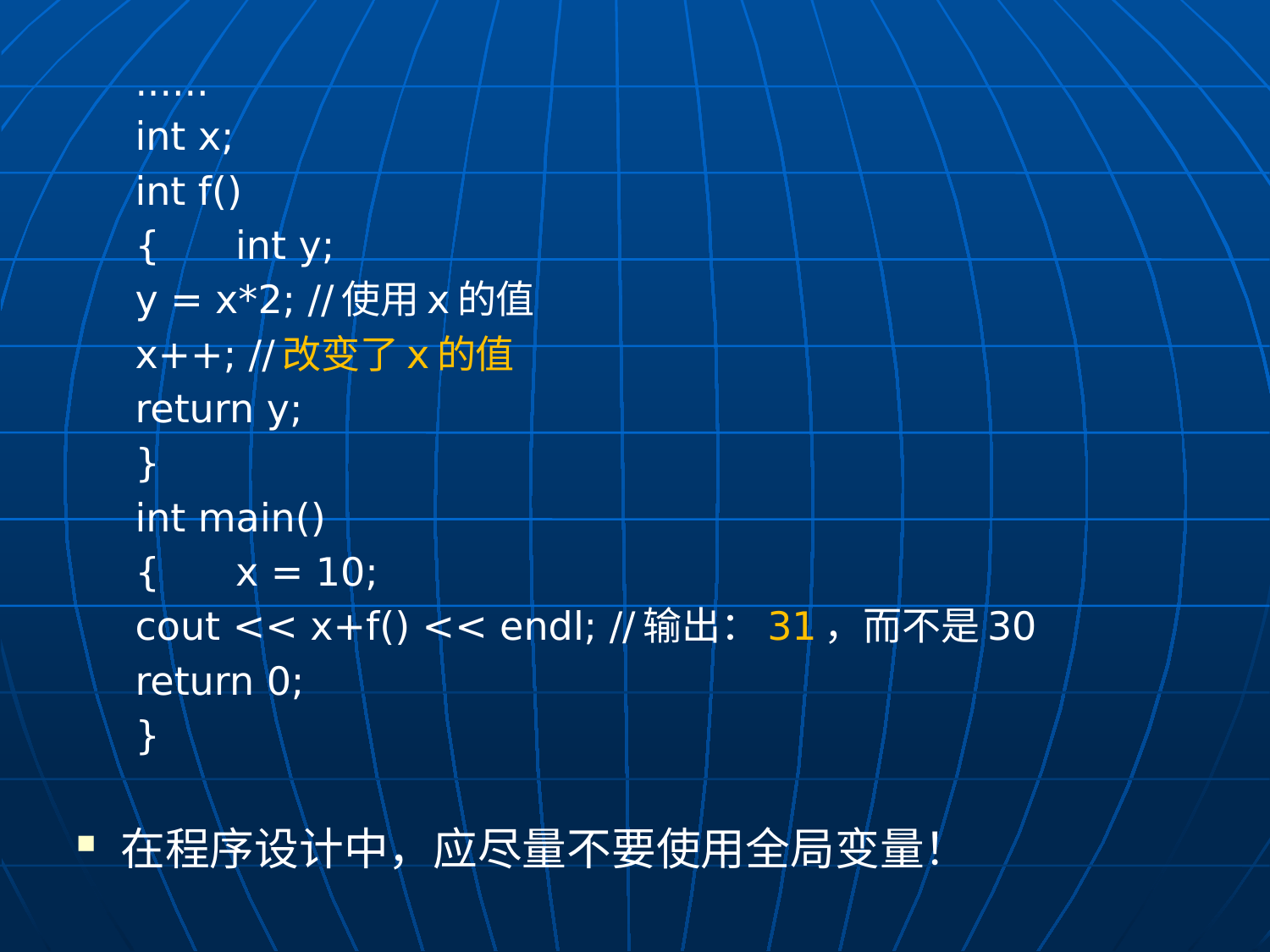

......
int x;
int f()
{	int y;
	y = x*2; //使用x的值
	x++; //改变了x的值
	return y;
}
int main()
{	x = 10;
	cout << x+f() << endl; //输出：31，而不是30
	return 0;
}

在程序设计中，应尽量不要使用全局变量！